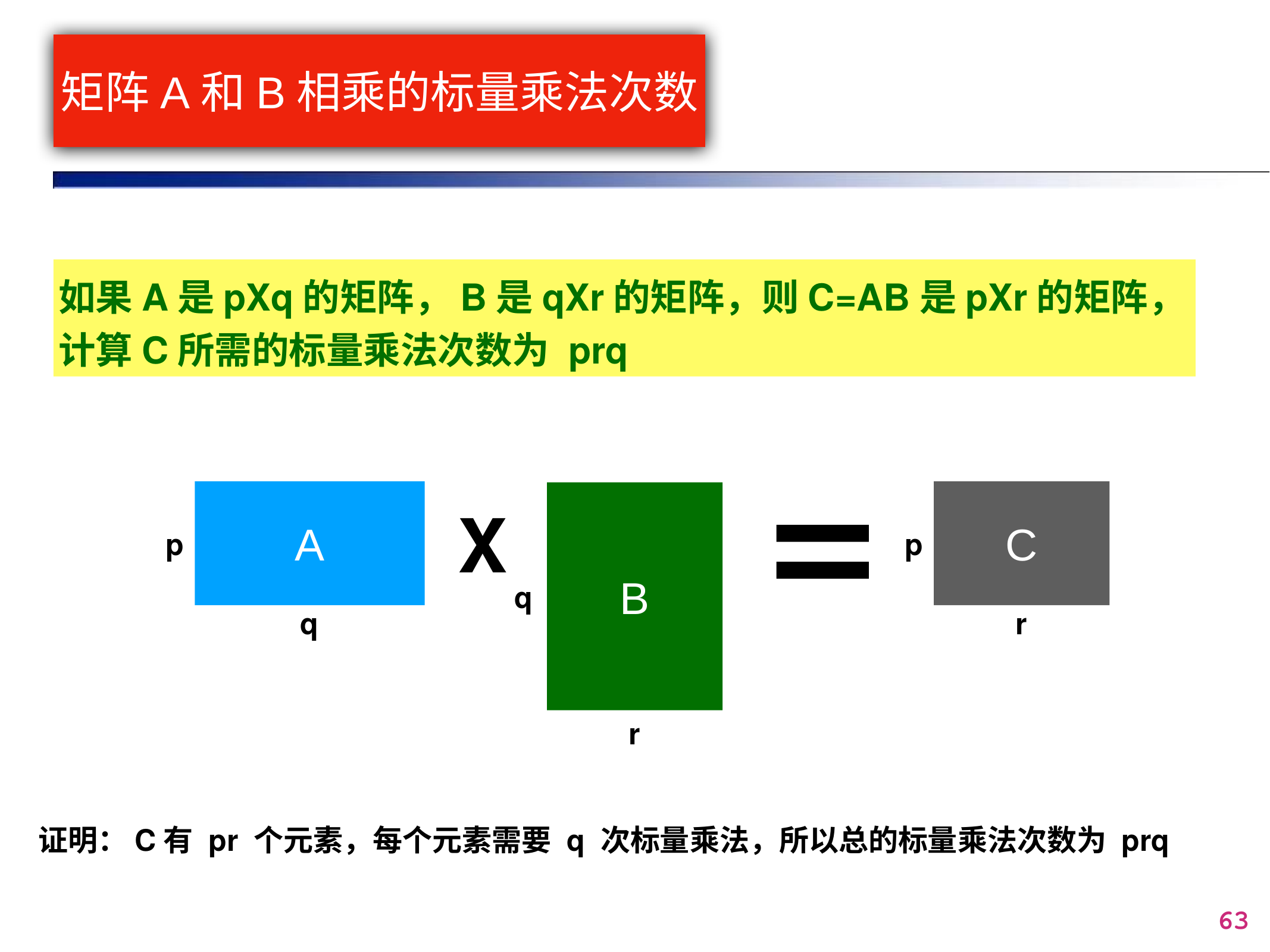

# 矩阵A和B相乘的标量乘法次数
如果A是pXq的矩阵，B是qXr的矩阵，则C=AB是pXr的矩阵，计算C所需的标量乘法次数为 prq
A
C
B
X
p
p

q
q
r
r
证明：C有 pr 个元素，每个元素需要 q 次标量乘法，所以总的标量乘法次数为 prq
63